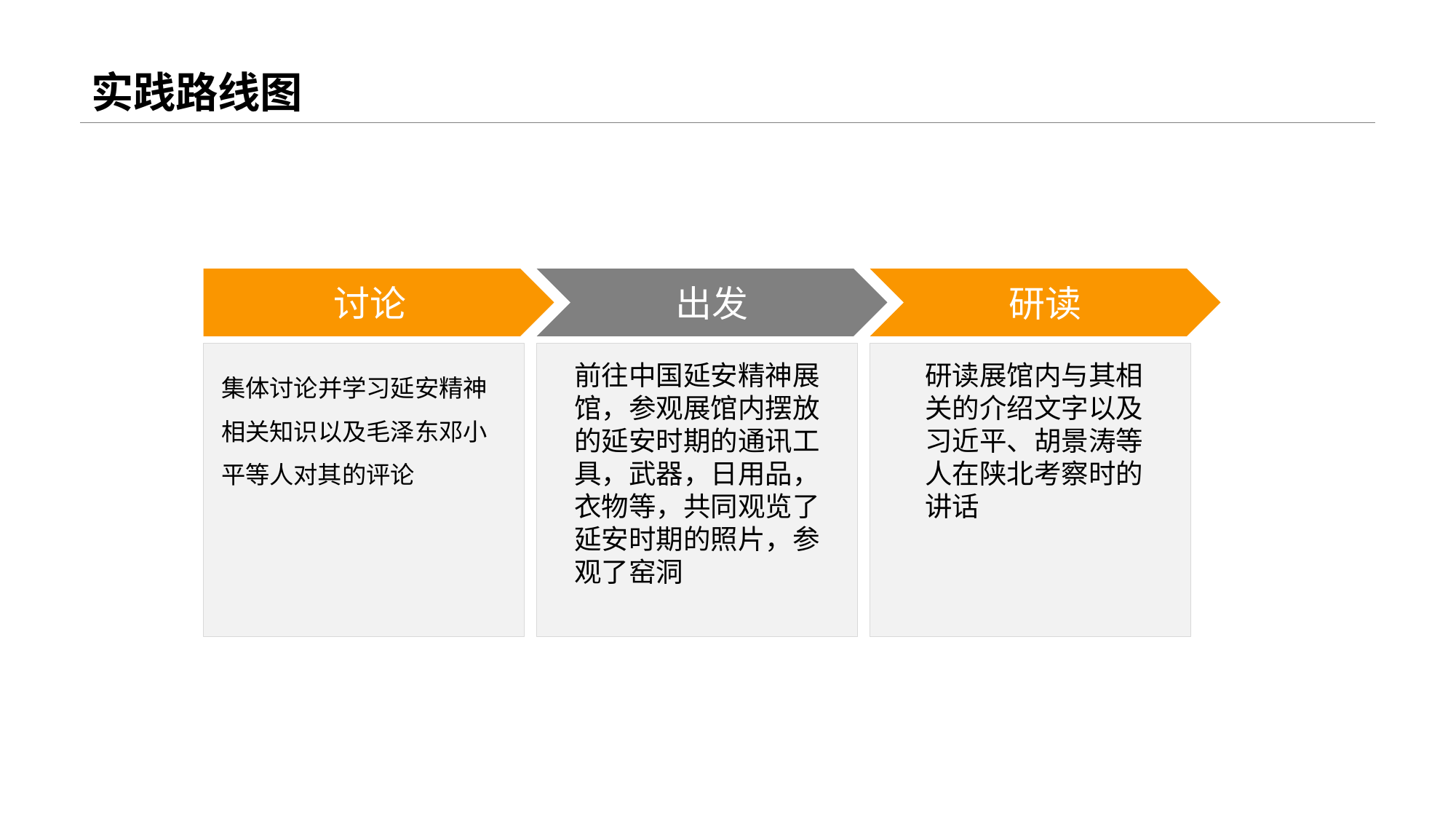

# 实践路线图
讨论
出发
研读

集体讨论并学习延安精神相关知识以及毛泽东邓小平等人对其的评论

前往中国延安精神展馆，参观展馆内摆放的延安时期的通讯工具，武器，日用品，衣物等，共同观览了延安时期的照片，参观了窑洞
研读展馆内与其相关的介绍文字以及习近平、胡景涛等人在陕北考察时的讲话
13